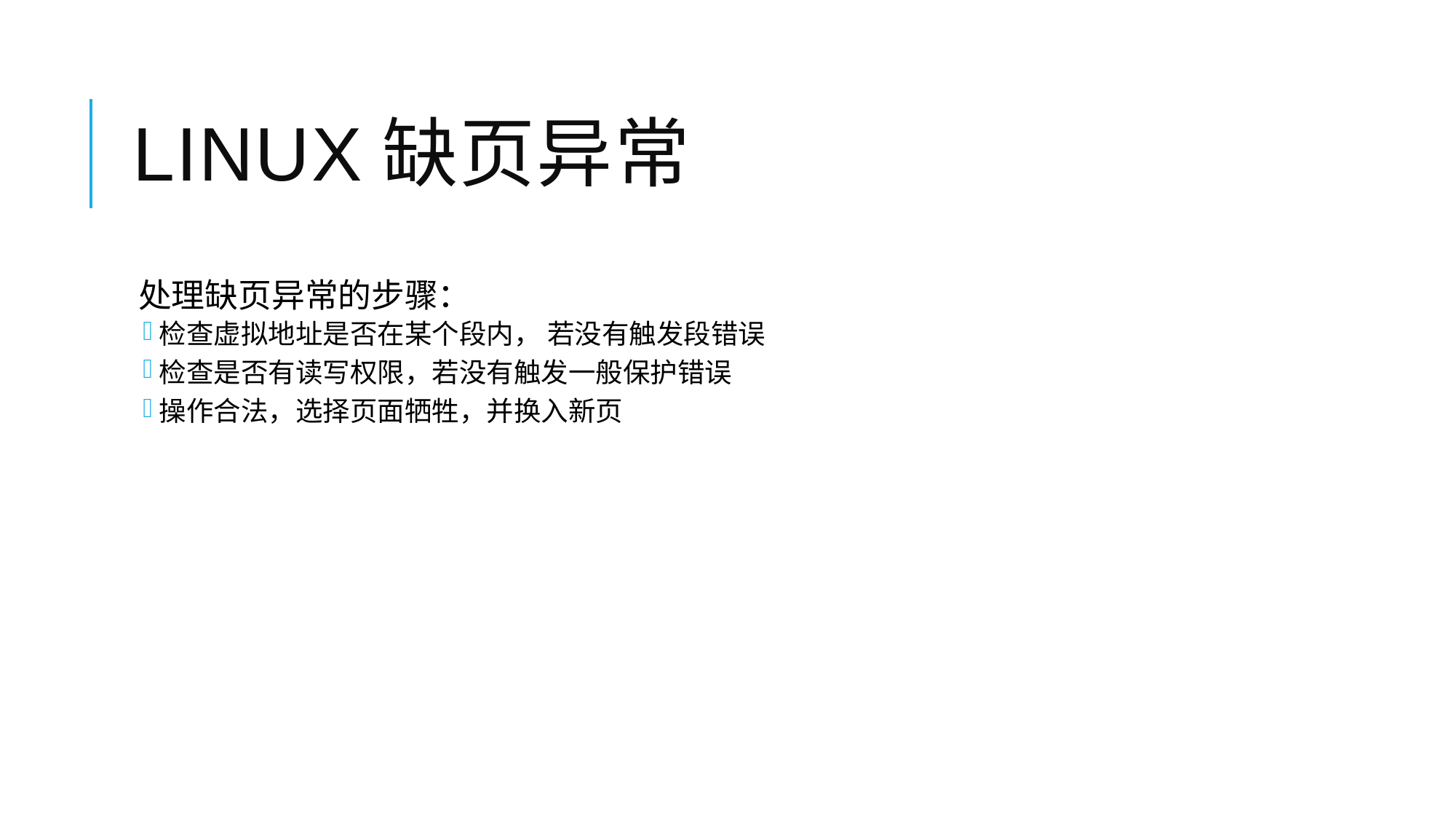

# linux缺页异常
处理缺页异常的步骤：
检查虚拟地址是否在某个段内， 若没有触发段错误
检查是否有读写权限，若没有触发一般保护错误
操作合法，选择页面牺牲，并换入新页